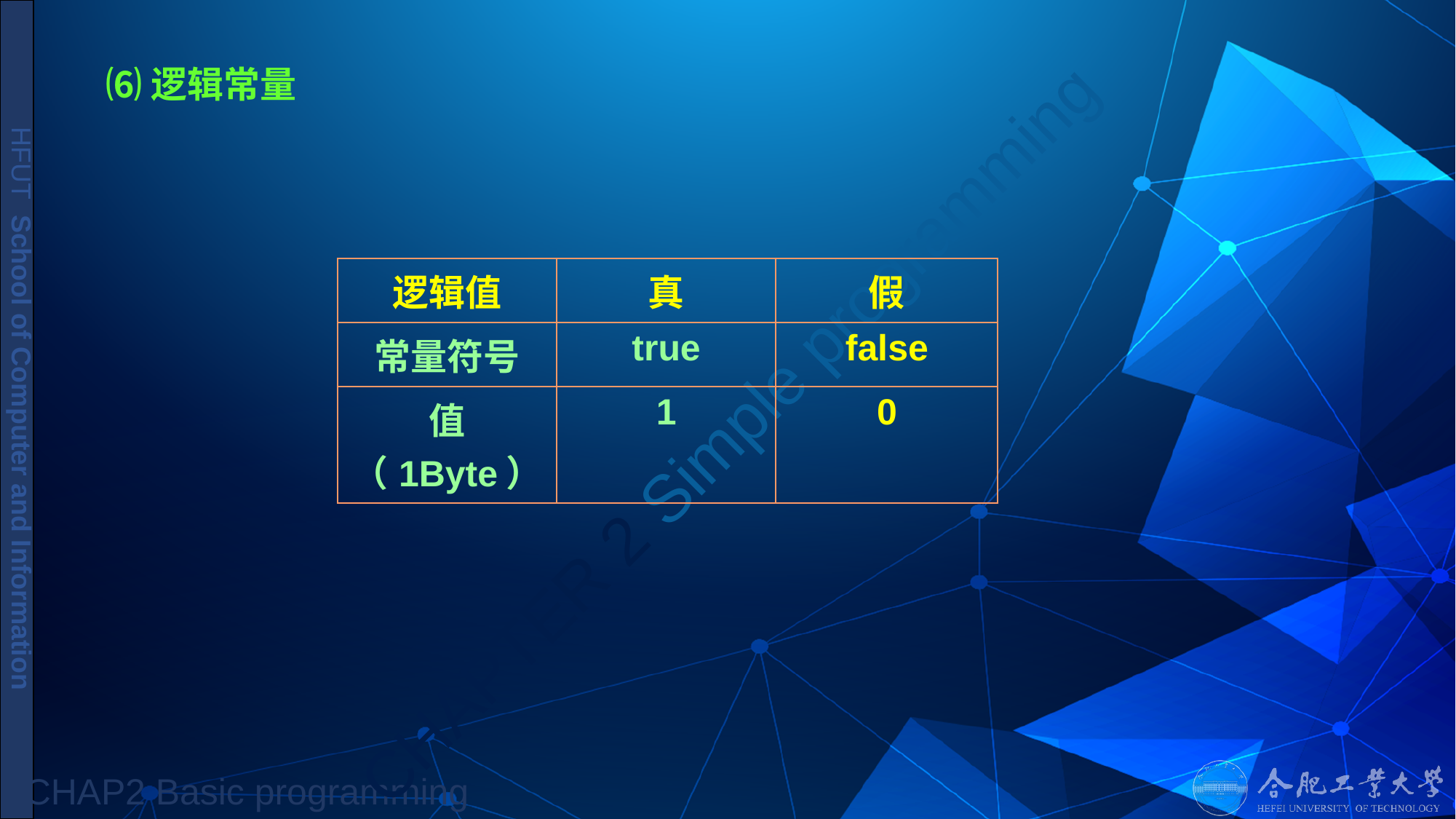

# ⑹逻辑常量
| 逻辑值 | 真 | 假 |
| --- | --- | --- |
| 常量符号 | true | false |
| 值（1Byte） | 1 | 0 |